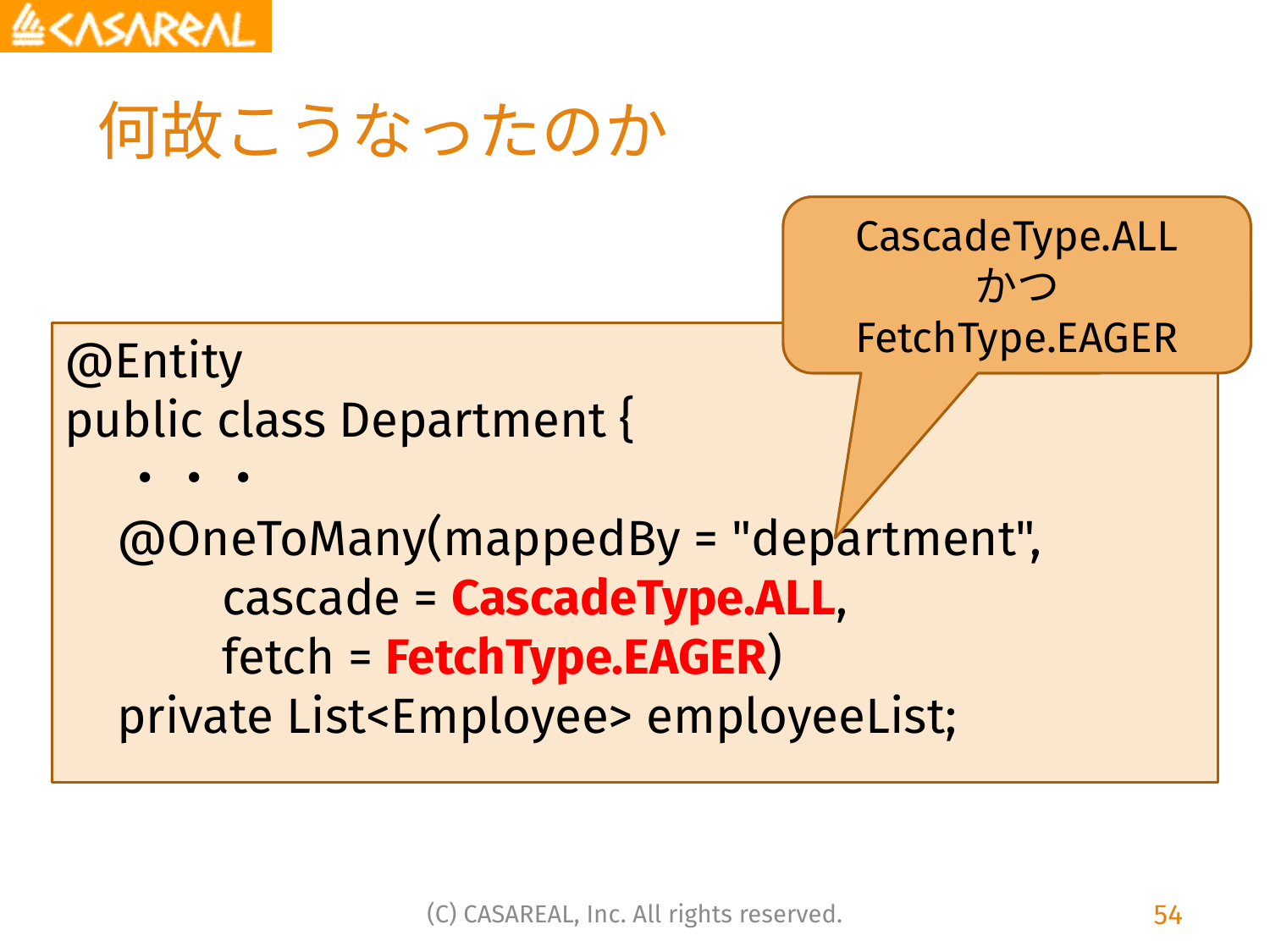

# 何故こうなったのか
CascadeType.ALL
かつ
FetchType.EAGER
@Entity
public class Department {
    ・・・
    @OneToMany(mappedBy = "department",
            cascade = CascadeType.ALL,
            fetch = FetchType.EAGER)
    private List<Employee> employeeList;
(C) CASAREAL, Inc. All rights reserved.
54